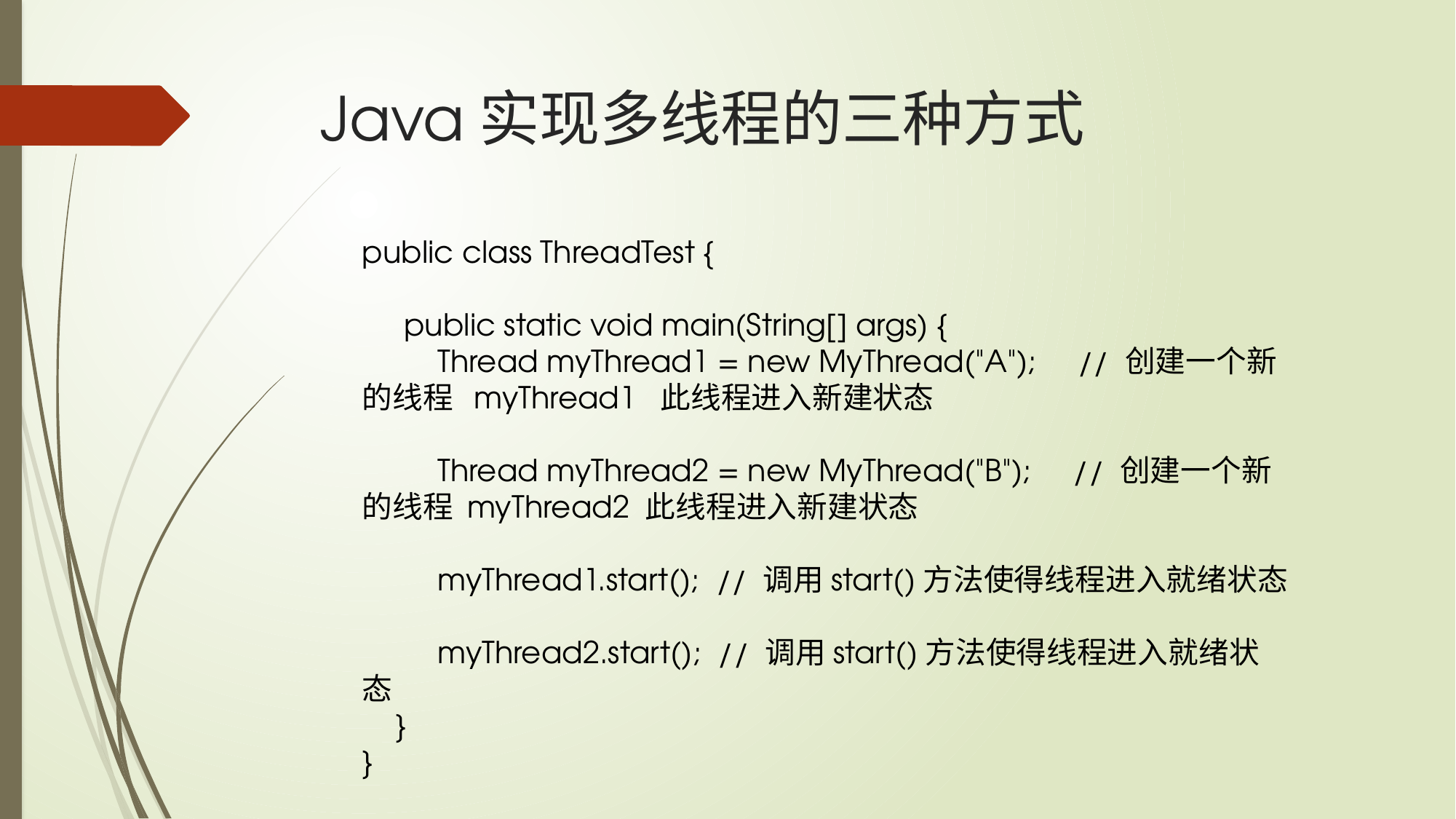

# Java实现多线程的三种方式
public class ThreadTest {

     public static void main(String[] args) {
         Thread myThread1 = new MyThread("A");     // 创建一个新的线程  myThread1  此线程进入新建状态

         Thread myThread2 = new MyThread("B");     // 创建一个新的线程 myThread2 此线程进入新建状态

         myThread1.start();  // 调用start()方法使得线程进入就绪状态

         myThread2.start();  // 调用start()方法使得线程进入就绪状态
    }
}